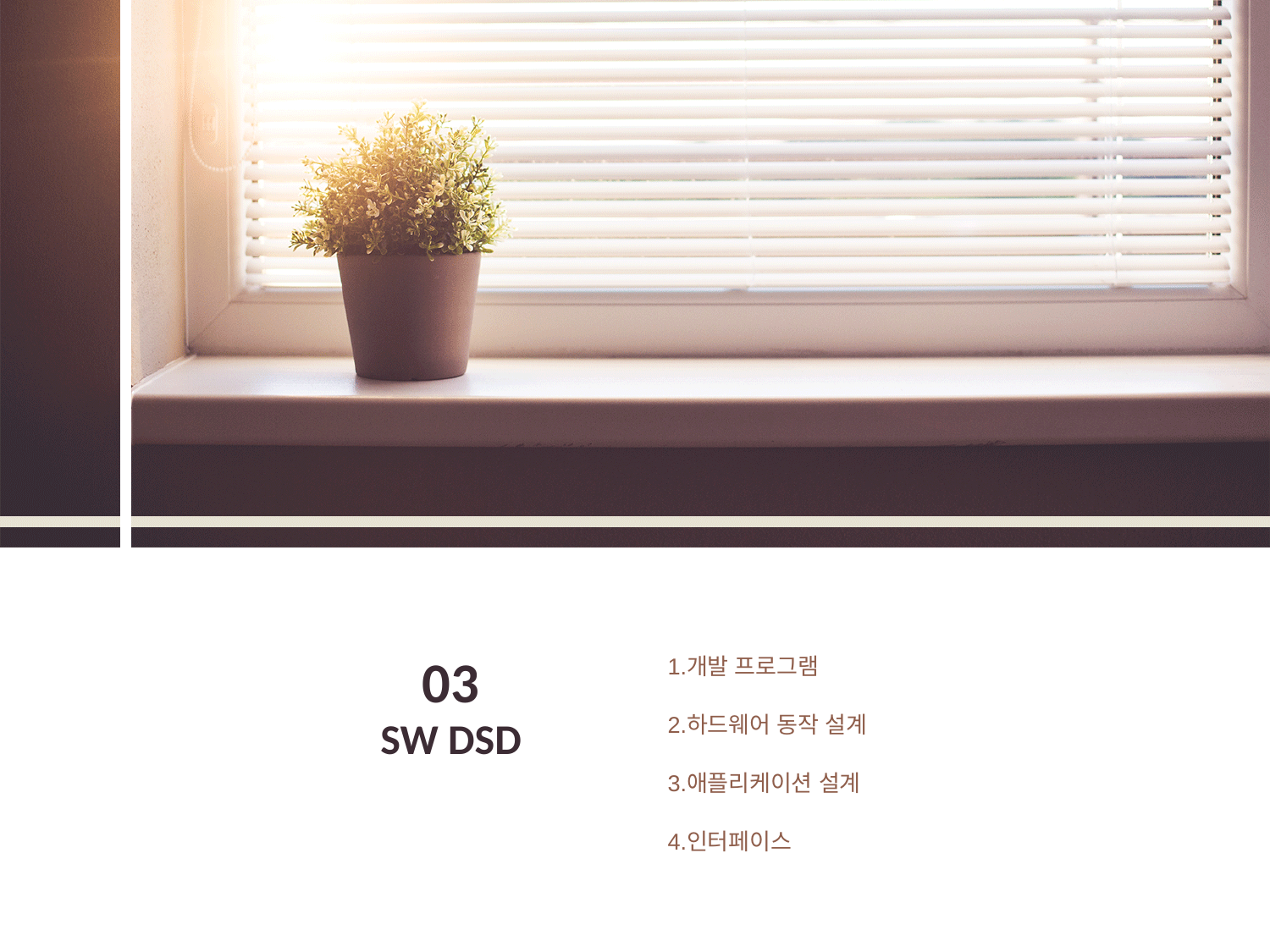

개발 프로그램
하드웨어 동작 설계
애플리케이션 설계
인터페이스
03
SW DSD